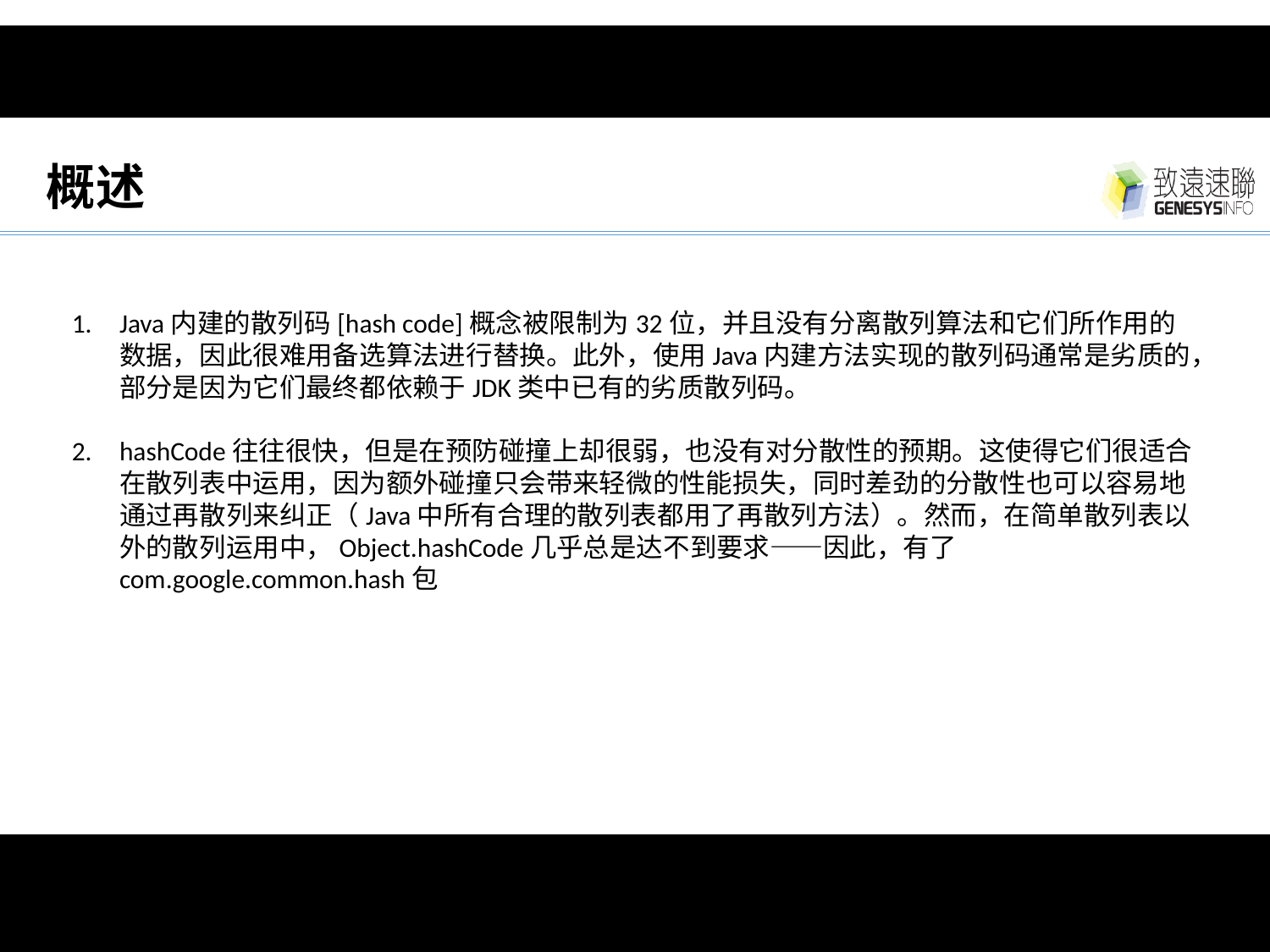

概述

Java内建的散列码[hash code]概念被限制为32位，并且没有分离散列算法和它们所作用的数据，因此很难用备选算法进行替换。此外，使用Java内建方法实现的散列码通常是劣质的，部分是因为它们最终都依赖于JDK类中已有的劣质散列码。

hashCode往往很快，但是在预防碰撞上却很弱，也没有对分散性的预期。这使得它们很适合在散列表中运用，因为额外碰撞只会带来轻微的性能损失，同时差劲的分散性也可以容易地通过再散列来纠正（Java中所有合理的散列表都用了再散列方法）。然而，在简单散列表以外的散列运用中，Object.hashCode几乎总是达不到要求——因此，有了com.google.common.hash包